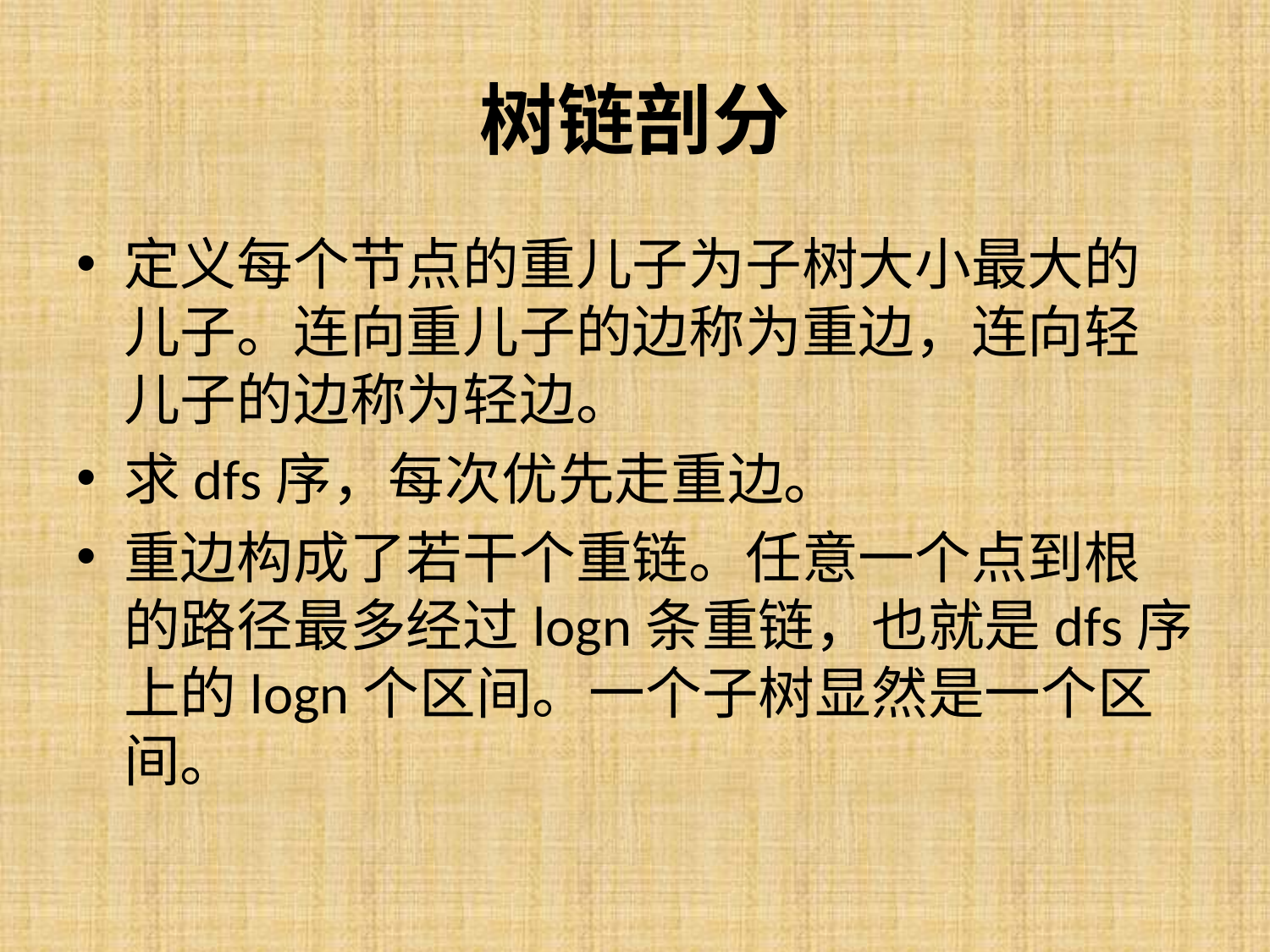

# 树链剖分
定义每个节点的重儿子为子树大小最大的儿子。连向重儿子的边称为重边，连向轻儿子的边称为轻边。
求dfs序，每次优先走重边。
重边构成了若干个重链。任意一个点到根的路径最多经过logn条重链，也就是dfs序上的logn个区间。一个子树显然是一个区间。